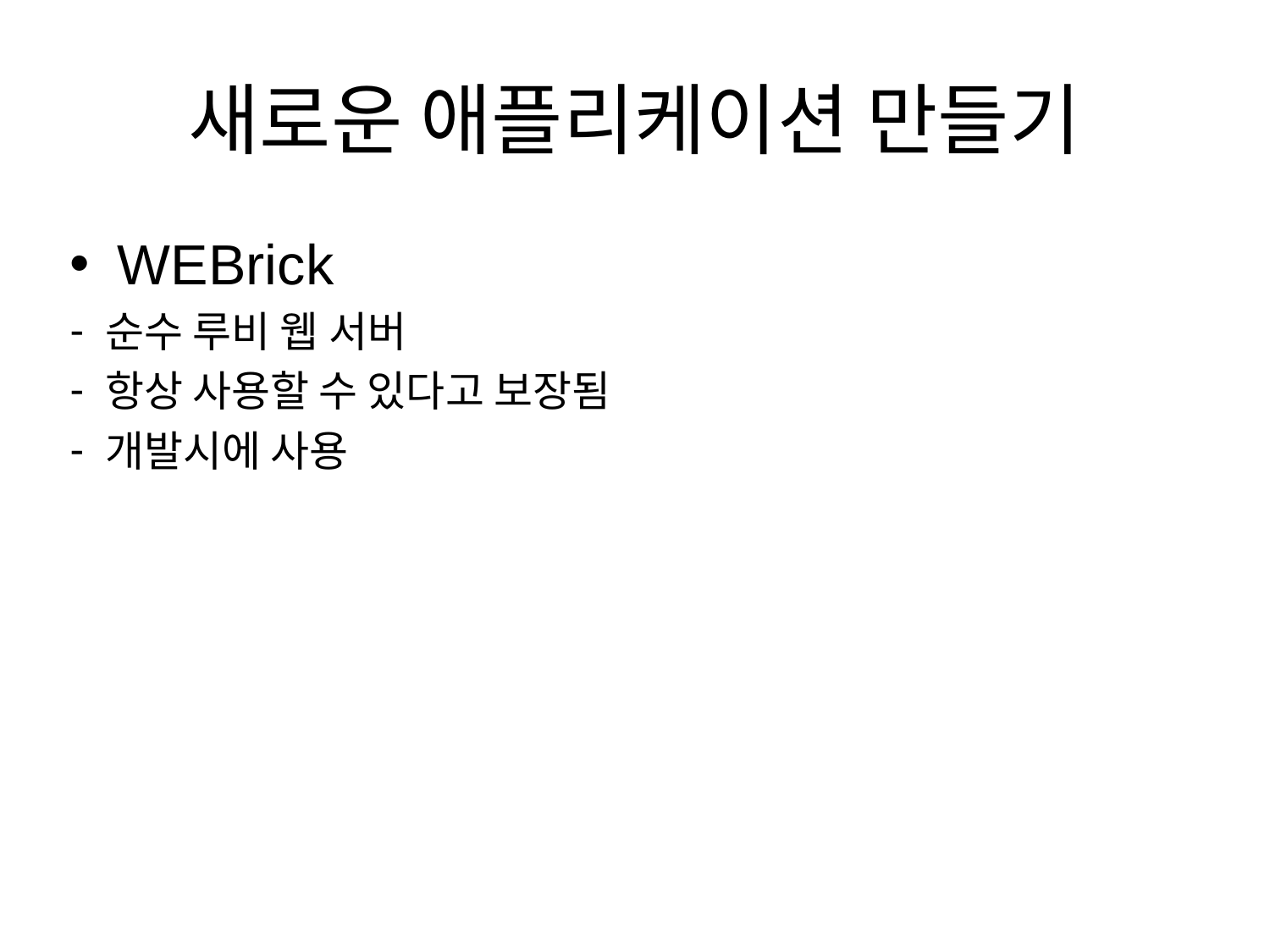

# 새로운 애플리케이션 만들기
WEBrick
순수 루비 웹 서버
항상 사용할 수 있다고 보장됨
개발시에 사용